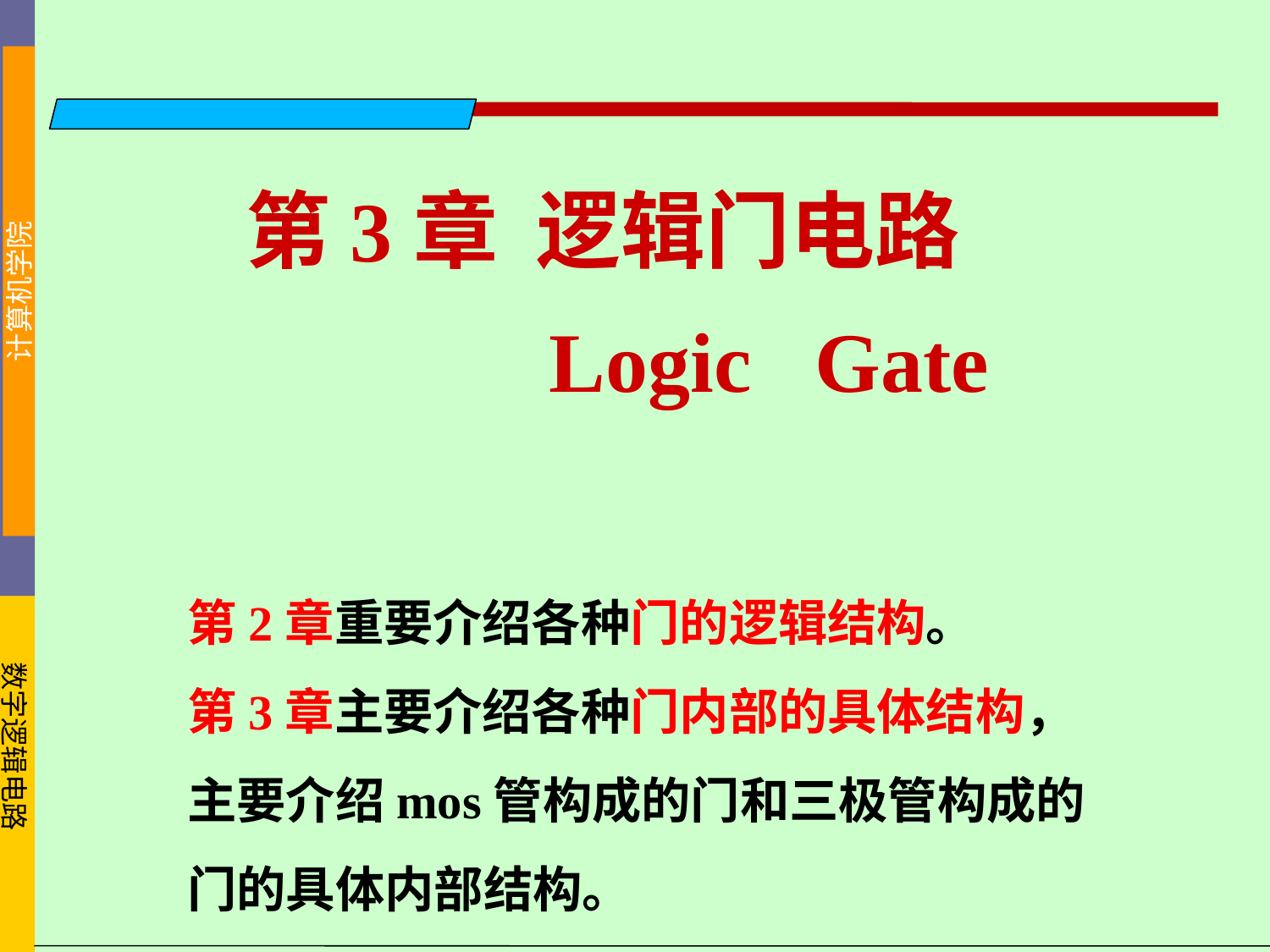

第3章  逻辑门电路
Logic   Gate
第2章重要介绍各种门的逻辑结构。
第3章主要介绍各种门内部的具体结构，
主要介绍mos管构成的门和三极管构成的门的具体内部结构。